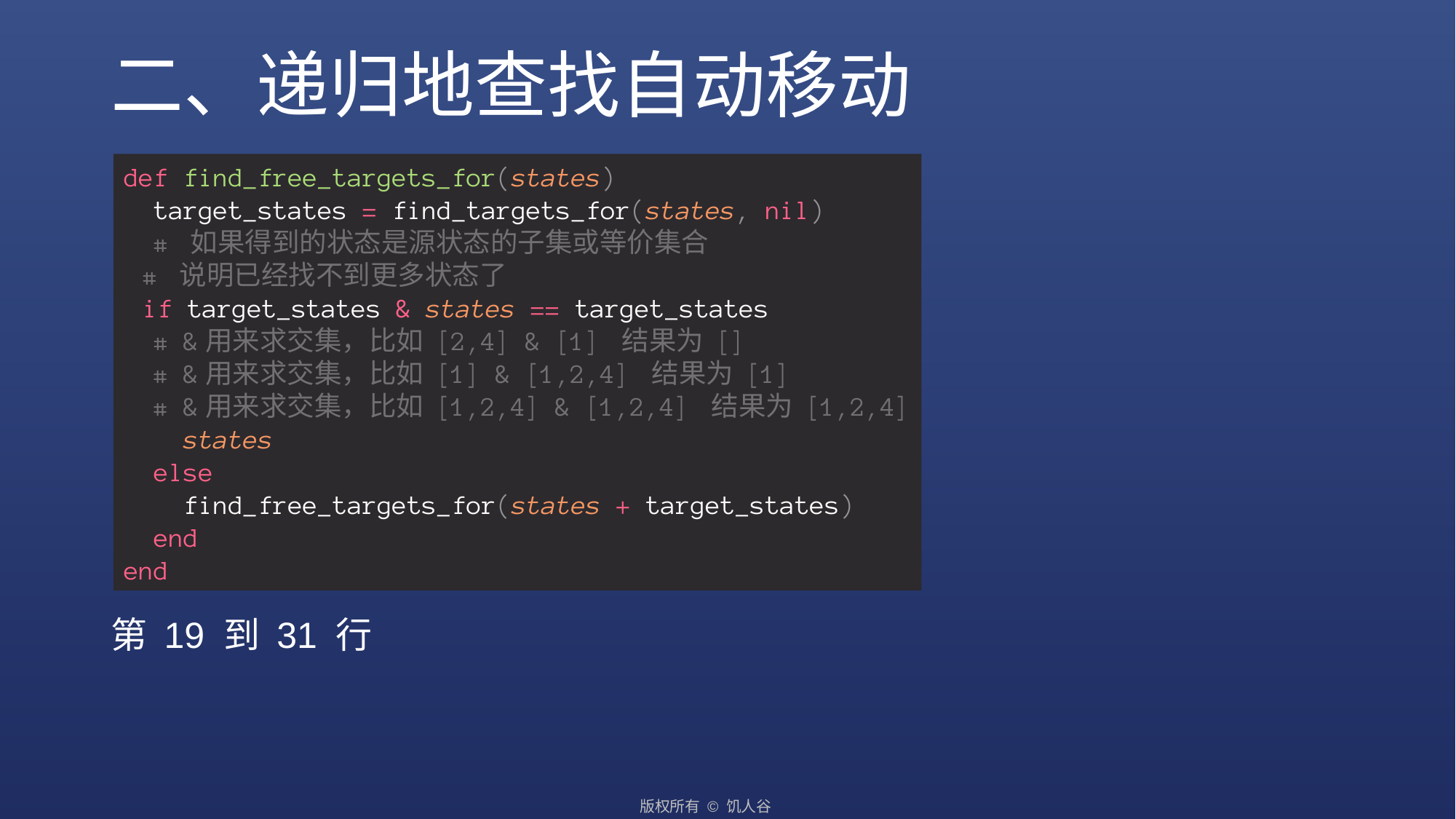

# 二、递归地查找自动移动
def find_free_targets_for(states)
  target_states = find_targets_for(states, nil)
  # 如果得到的状态是源状态的子集或等价集合
  # 说明已经找不到更多状态了
  if target_states & states == target_states
  # &用来求交集，比如 [2,4] & [1] 结果为 []
  # &用来求交集，比如 [1] & [1,2,4] 结果为 [1]
  # &用来求交集，比如 [1,2,4] & [1,2,4] 结果为 [1,2,4]
    states
  else
    find_free_targets_for(states + target_states)
  end
end
第 19 到 31 行